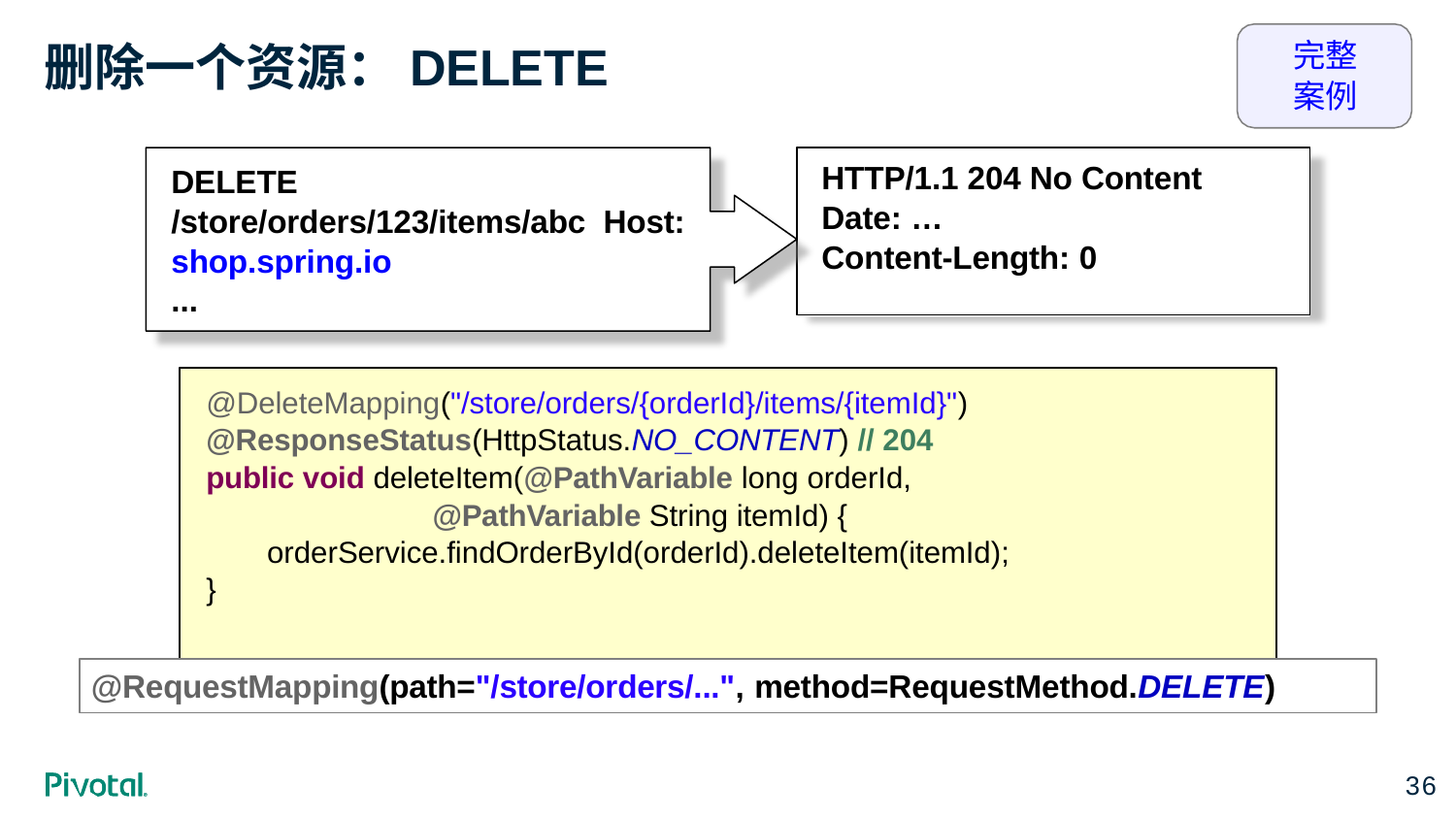

完整
案例
# 删除一个资源：DELETE

HTTP/1.1 204 No Content  Date: …
Content-Length: 0

DELETE
/store/orders/123/items/abc  Host: shop.spring.io
...

@DeleteMapping("/store/orders/{orderId}/items/{itemId}")  @ResponseStatus(HttpStatus.NO_CONTENT) // 204
public void deleteItem(@PathVariable long orderId,
@PathVariable String itemId) {
             orderService.findOrderById(orderId).deleteItem(itemId);
}

@RequestMapping(path="/store/orders/...", method=RequestMethod.DELETE)
36